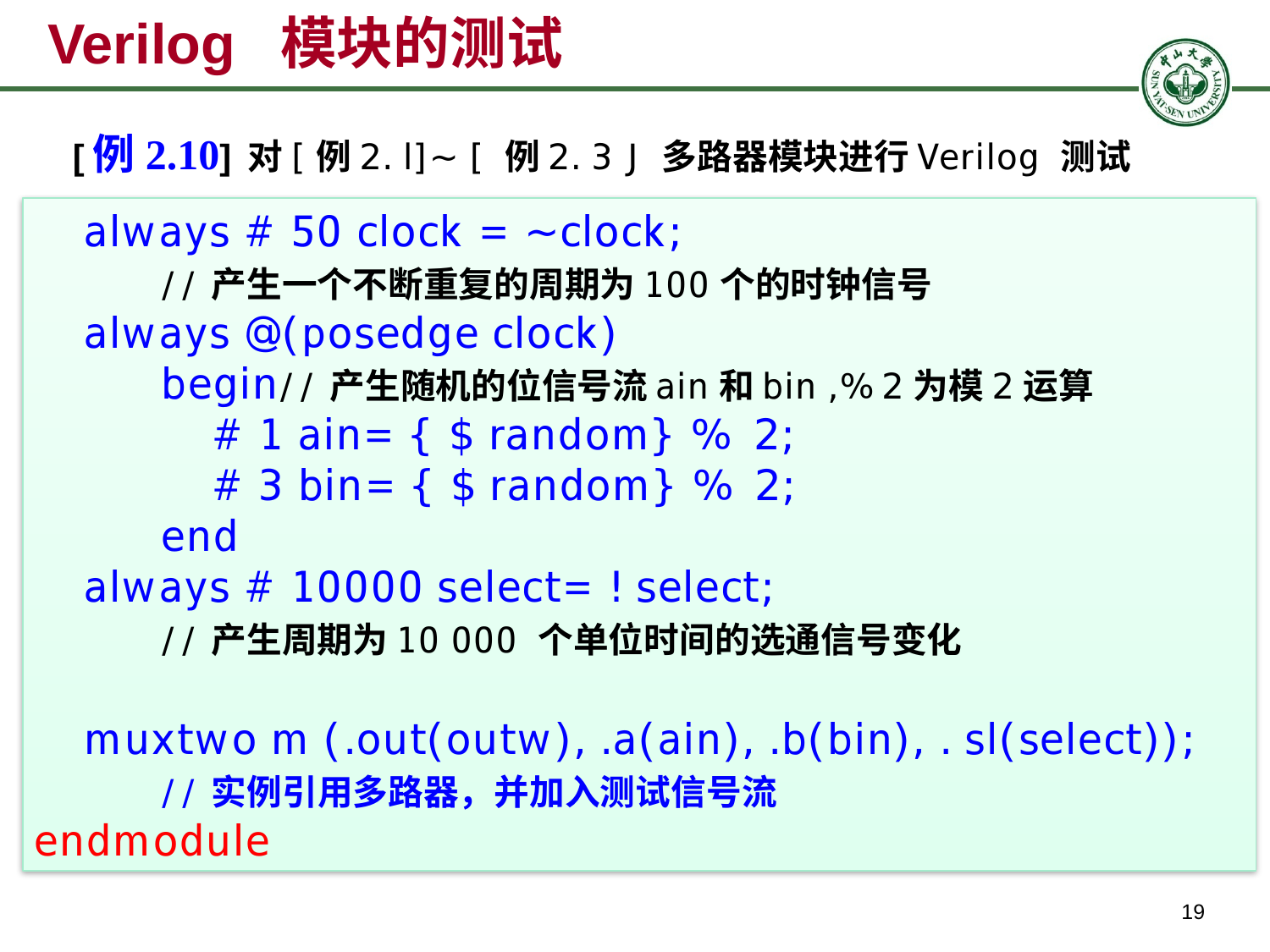

# Verilog  模块的测试
[例2.10] 对[例2. l]~ [ 例2. 3 J 多路器模块进行Verilog 测试
    always # 50 clock = ~clock;
	//产生一个不断重复的周期为100个的时钟信号
    always @(posedge clock)
	begin//产生随机的位信号流ain和bin ,%2为模2运算
	    # 1 ain= { $ random} % 2;
	    # 3 bin= { $ random} % 2;
	end
    always # 10000 select= ! select;
	//产生周期为10 000 个单位时间的选通信号变化

    muxtwo m (.out(outw), .a(ain), .b(bin), . sl(select));
	//实例引用多路器，并加入测试信号流
endmodule